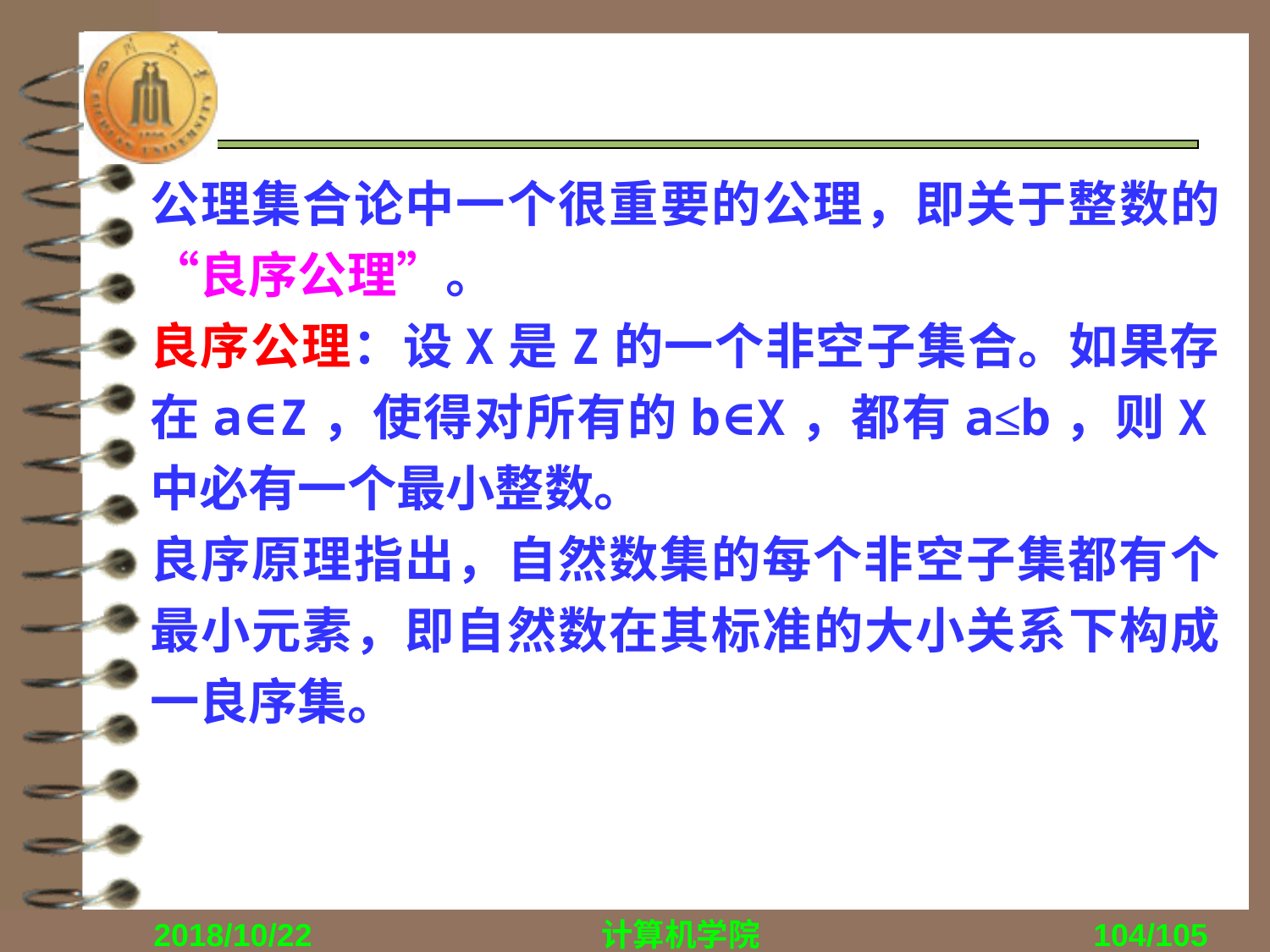

#
公理集合论中一个很重要的公理，即关于整数的“良序公理”。
良序公理：设X是Z的一个非空子集合。如果存在a∈Z，使得对所有的b∈X，都有a≤b，则X中必有一个最小整数。
良序原理指出，自然数集的每个非空子集都有个最小元素，即自然数在其标准的大小关系下构成一良序集。
2018/10/22
计算机学院
104/105